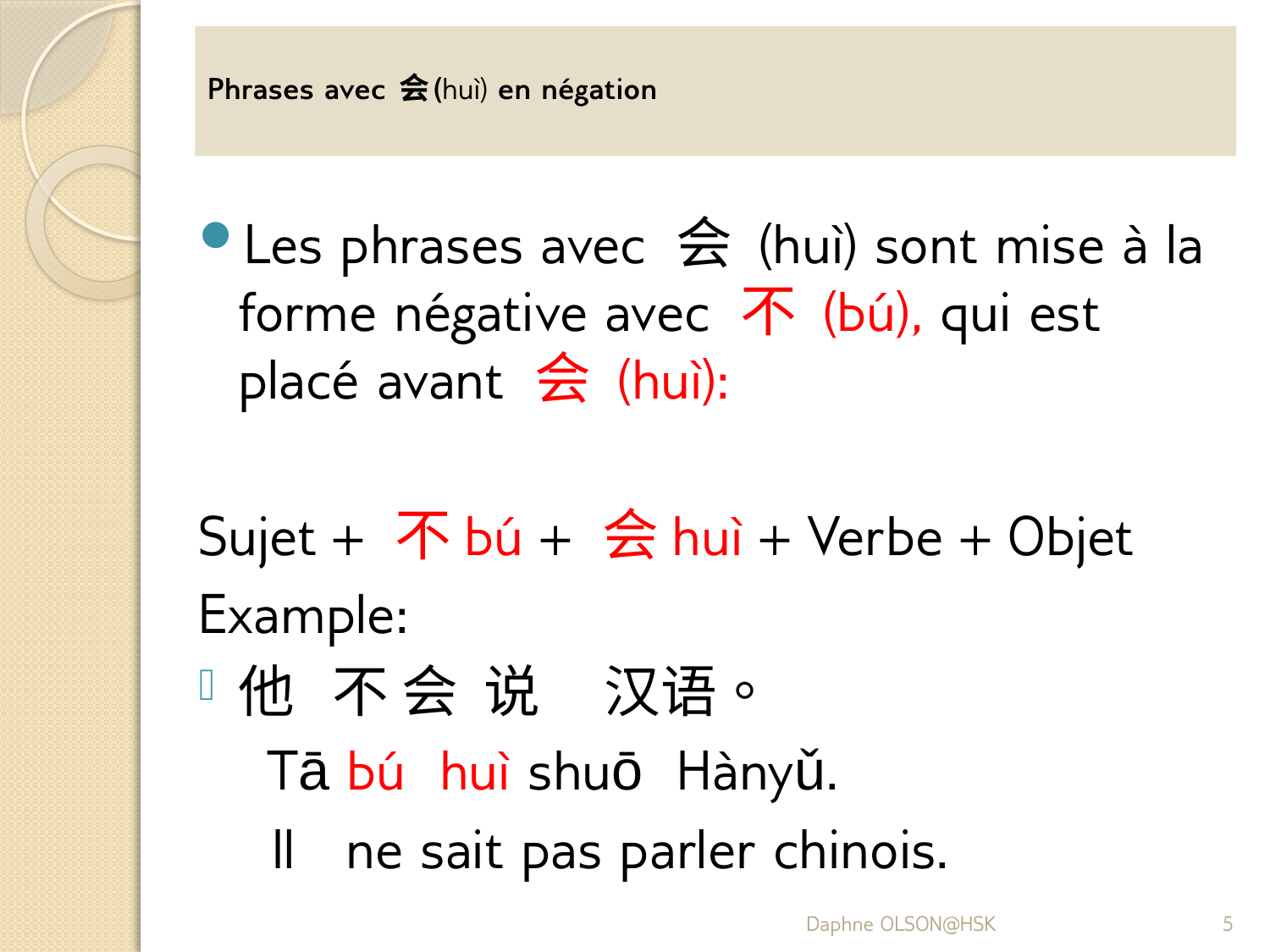

# Phrases avec 会(huì) en négation
Les phrases avec 会 (huì) sont mise à la forme négative avec 不 (bú), qui est placé avant 会 (huì):

Sujet + 不bú + 会huì + Verbe + Objet
Example:
他   不 会  说     汉语。
    Tā bú  huì shuō  Hànyǔ.
	  Il   ne sait pas parler chinois.

Daphne OLSON@HSK
5